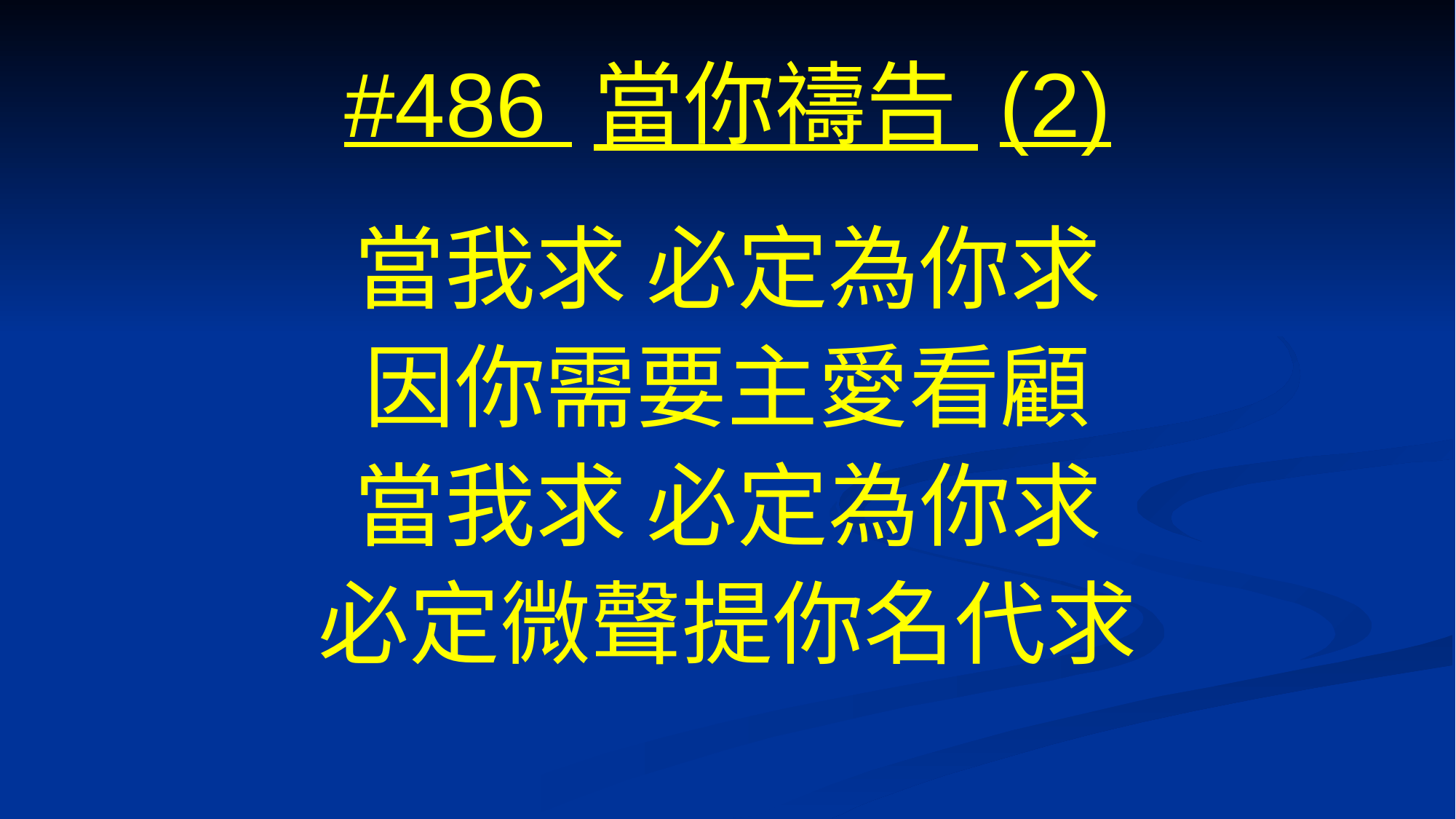

# #486 當你禱告 (2)
當我求 必定為你求
因你需要主愛看顧
當我求 必定為你求
必定微聲提你名代求